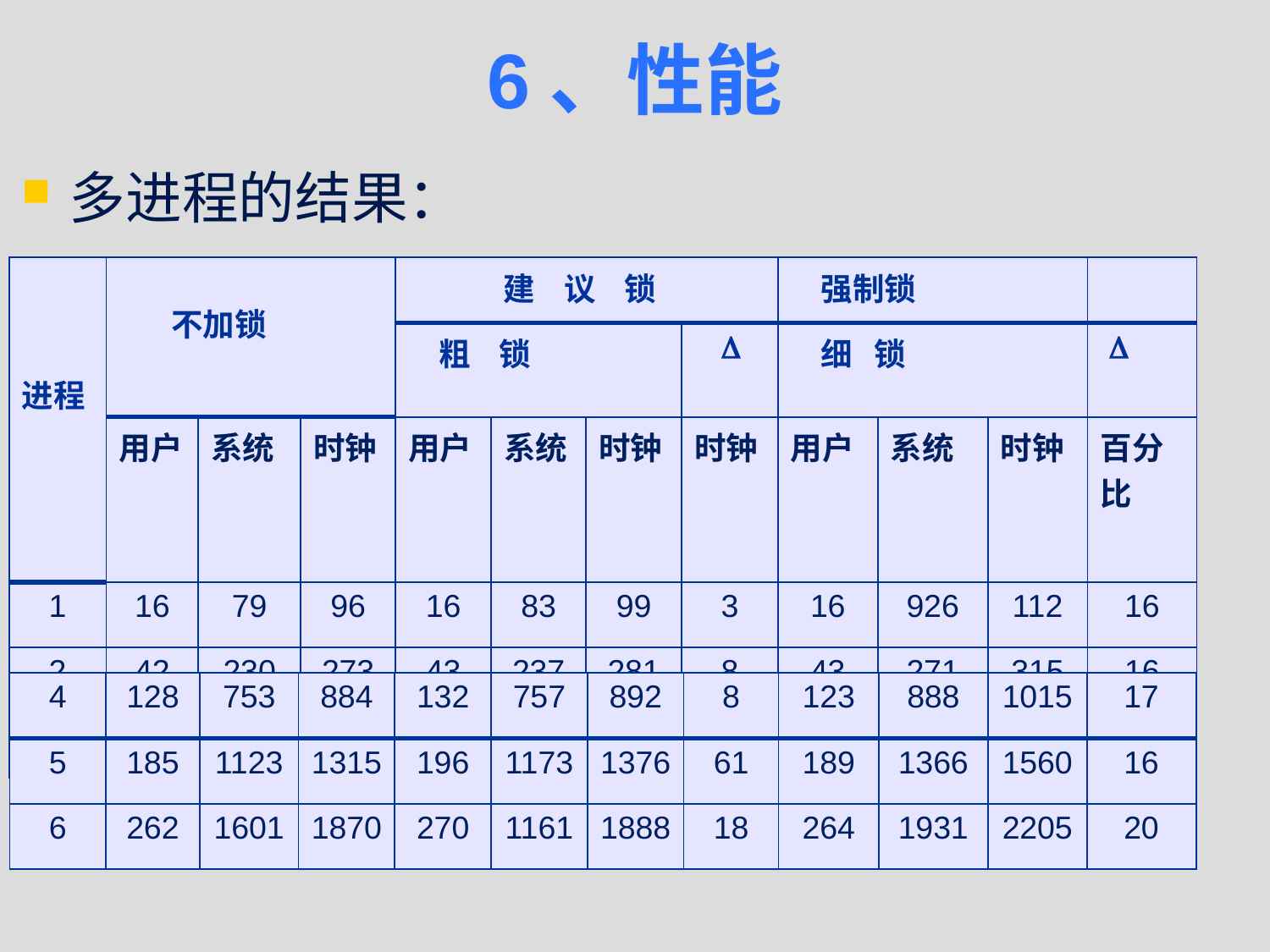

# 6、性能
多进程的结果：
| 进程 | 不加锁 |  |  | 建 议 锁 |  |  |  | 强制锁 |  |  |  |
| --- | --- | --- | --- | --- | --- | --- | --- | --- | --- | --- | --- |
|  |  |  |  | 粗 锁 |  |  | Δ | 细 锁 |  |  | Δ |
|  | 用户 | 系统 | 时钟 | 用户 | 系统 | 时钟 | 时钟 | 用户 | 系统 | 时钟 | 百分比 |
| 1 | 16 | 79 | 96 | 16 | 83 | 99 | 3 | 16 | 926 | 112 | 16 |
| 2 | 42 | 230 | 273 | 43 | 237 | 281 | 8 | 43 | 271 | 315 | 16 |
| 3 | 79 | 454 | 536 | 81 | 464 | 547 | 11 | 78 | 545 | 626 | 18 |
| 4 | 128 | 753 | 884 | 132 | 757 | 892 | 8 | 123 | 888 | 1015 | 17 |
| --- | --- | --- | --- | --- | --- | --- | --- | --- | --- | --- | --- |
| 5 | 185 | 1123 | 1315 | 196 | 1173 | 1376 | 61 | 189 | 1366 | 1560 | 16 |
| 6 | 262 | 1601 | 1870 | 270 | 1161 | 1888 | 18 | 264 | 1931 | 2205 | 20 |